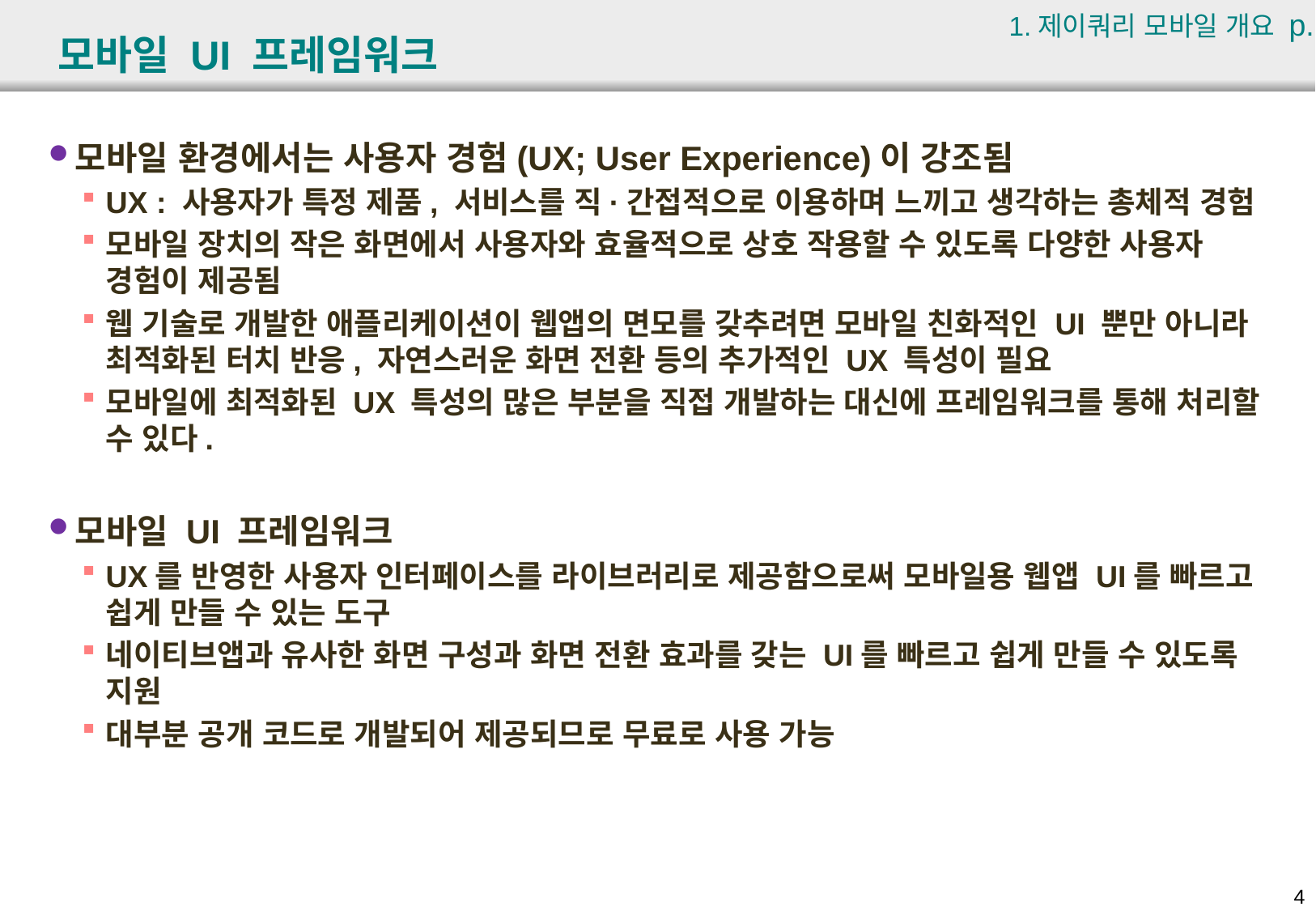

1.제이쿼리 모바일 개요 p.171
# 모바일 UI 프레임워크
모바일 환경에서는 사용자 경험(UX; User Experience)이 강조됨
UX : 사용자가 특정 제품, 서비스를 직·간접적으로 이용하며 느끼고 생각하는 총체적 경험
모바일 장치의 작은 화면에서 사용자와 효율적으로 상호 작용할 수 있도록 다양한 사용자 경험이 제공됨
웹 기술로 개발한 애플리케이션이 웹앱의 면모를 갖추려면 모바일 친화적인 UI 뿐만 아니라 최적화된 터치 반응, 자연스러운 화면 전환 등의 추가적인 UX 특성이 필요
모바일에 최적화된 UX 특성의 많은 부분을 직접 개발하는 대신에 프레임워크를 통해 처리할 수 있다.

모바일 UI 프레임워크
UX를 반영한 사용자 인터페이스를 라이브러리로 제공함으로써 모바일용 웹앱 UI를 빠르고 쉽게 만들 수 있는 도구
네이티브앱과 유사한 화면 구성과 화면 전환 효과를 갖는 UI를 빠르고 쉽게 만들 수 있도록 지원
대부분 공개 코드로 개발되어 제공되므로 무료로 사용 가능